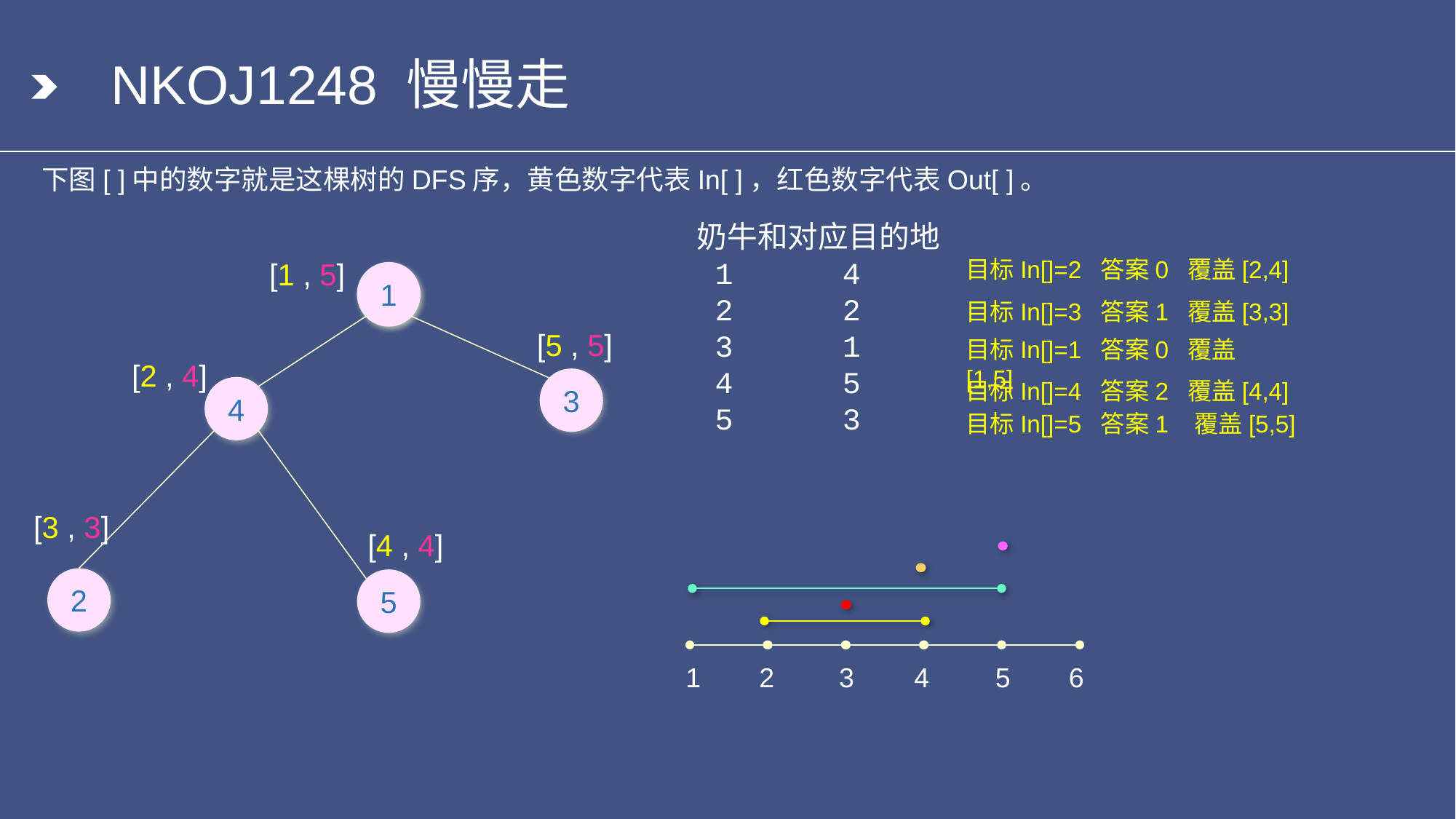

# NKOJ1248 慢慢走
下图[ ]中的数字就是这棵树的DFS序，黄色数字代表In[ ]，红色数字代表Out[ ]。
奶牛和对应目的地
 1      4
 2      2
 3      1
 4      5
 5      3
目标In[]=2  答案0  覆盖[2,4]
[1 , 5]
1
A
目标In[]=3  答案1  覆盖[3,3]
[5 , 5]
目标In[]=1  答案0  覆盖[1,5]
[2 , 4]
3
目标In[]=4  答案2  覆盖[4,4]
4
目标In[]=5  答案1   覆盖[5,5]
[3 , 3]
[4 , 4]
2
5
1
5
2
3
4
6